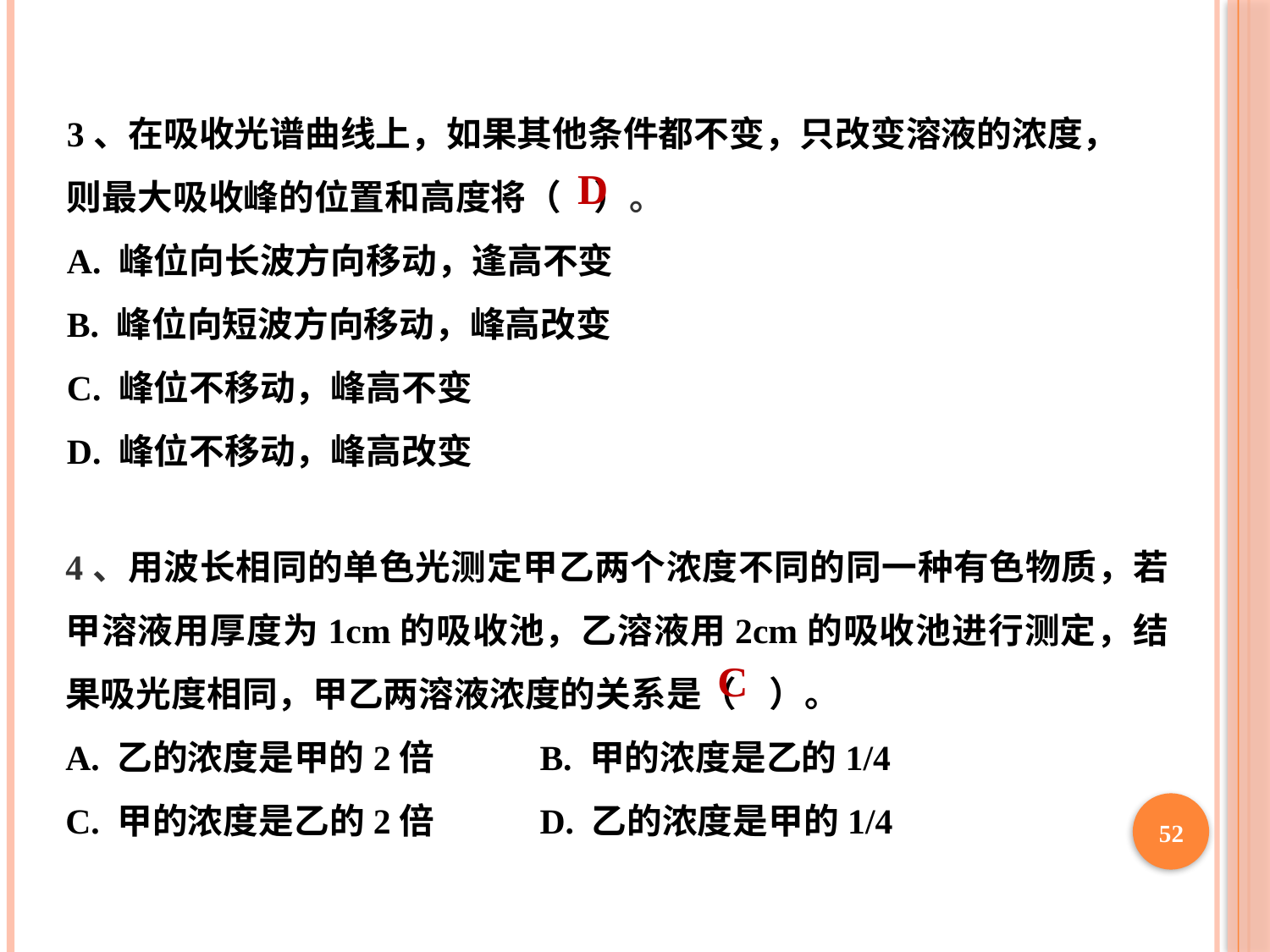

3、在吸收光谱曲线上，如果其他条件都不变，只改变溶液的浓度，则最大吸收峰的位置和高度将（    ）。
A. 峰位向长波方向移动，逢高不变
B. 峰位向短波方向移动，峰高改变
C. 峰位不移动，峰高不变
D. 峰位不移动，峰高改变

D
4、用波长相同的单色光测定甲乙两个浓度不同的同一种有色物质，若甲溶液用厚度为1cm的吸收池，乙溶液用2cm的吸收池进行测定，结果吸光度相同，甲乙两溶液浓度的关系是（    ）。
A. 乙的浓度是甲的2倍            B. 甲的浓度是乙的1/4
C. 甲的浓度是乙的2倍            D. 乙的浓度是甲的1/4
C
52